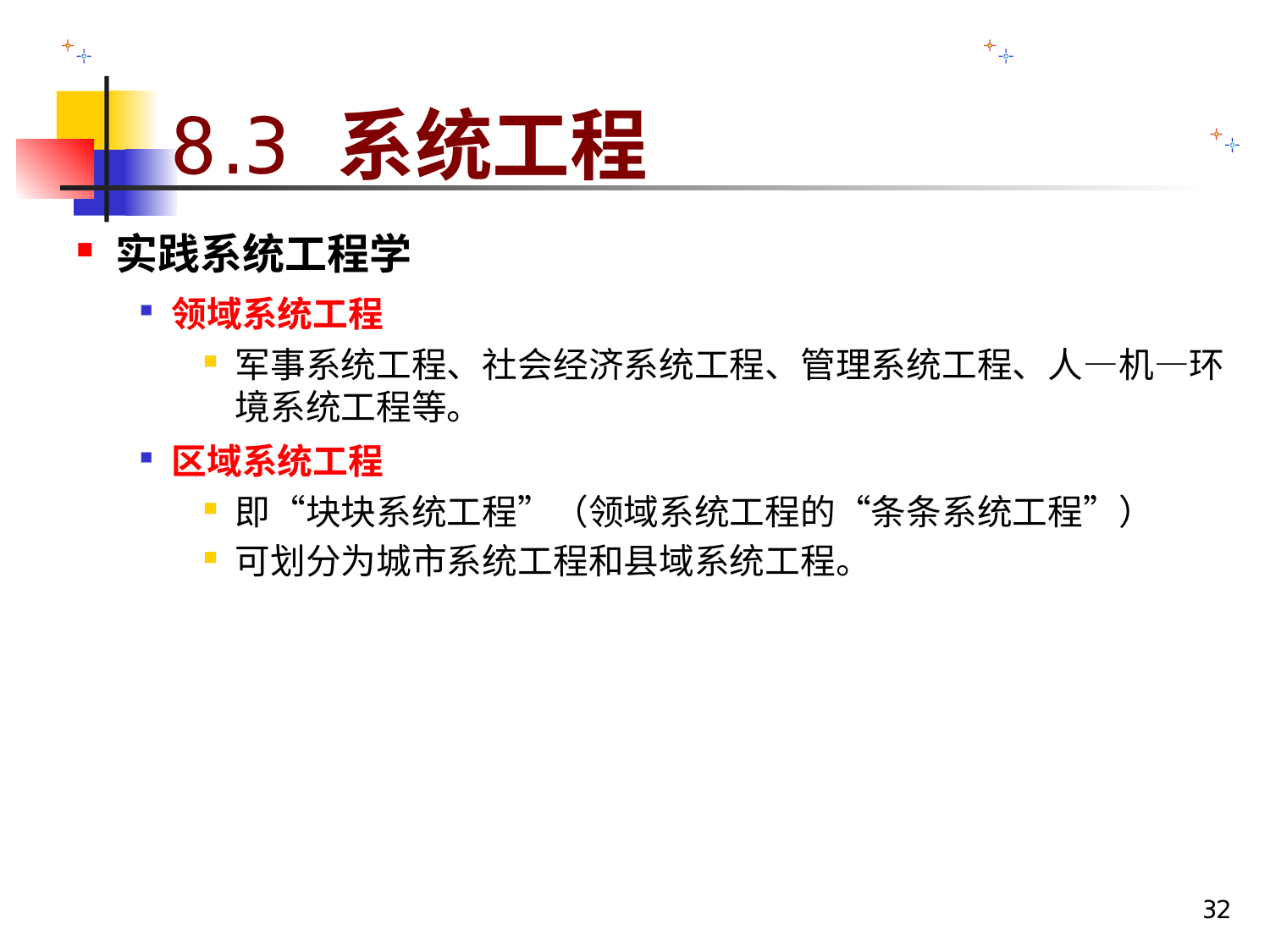

# 8.3 系统工程
实践系统工程学
领域系统工程
军事系统工程、社会经济系统工程、管理系统工程、人—机—环境系统工程等。
区域系统工程
即“块块系统工程”（领域系统工程的“条条系统工程”）
可划分为城市系统工程和县域系统工程。
32